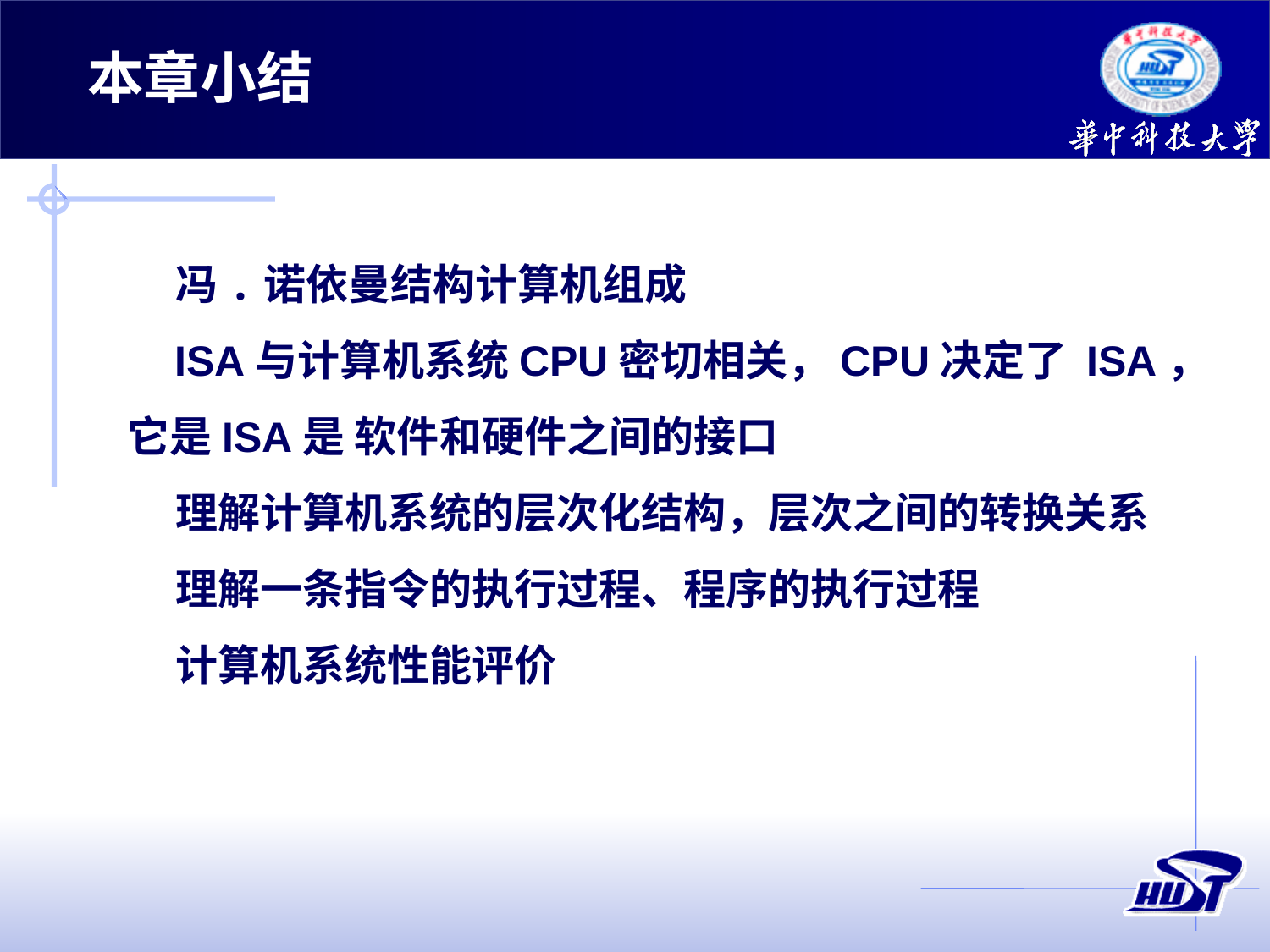

本章小结
    冯.诺依曼结构计算机组成
    ISA与计算机系统CPU密切相关，CPU决定了 ISA，它是ISA是 软件和硬件之间的接口
    理解计算机系统的层次化结构，层次之间的转换关系
    理解一条指令的执行过程、程序的执行过程
    计算机系统性能评价